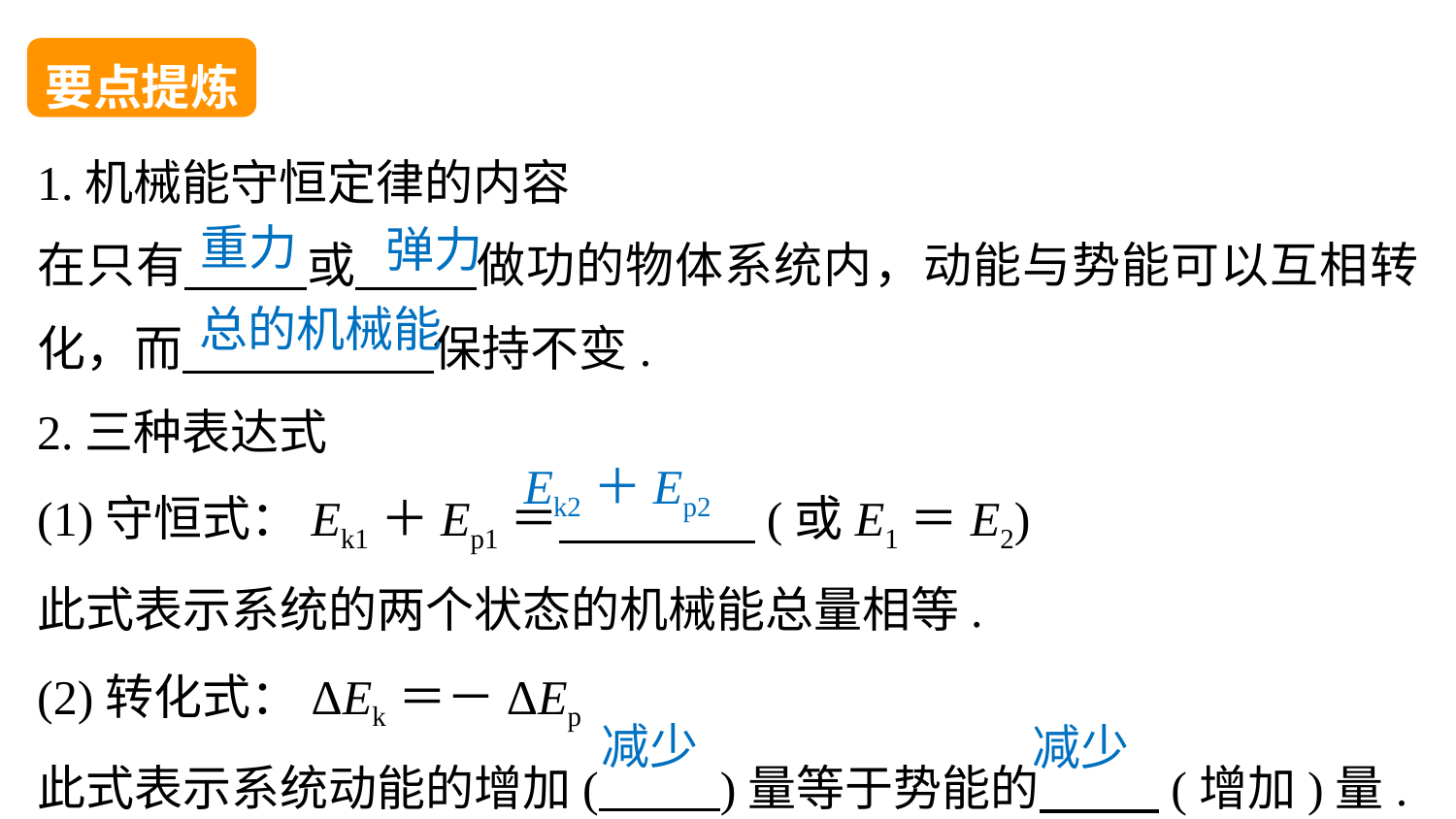

要点提炼
1.机械能守恒定律的内容
在只有          或          做功的物体系统内，动能与势能可以互相转化，而                       保持不变.
2.三种表达式
(1)守恒式：Ek1＋Ep1＝                  (或E1＝E2)
此式表示系统的两个状态的机械能总量相等.
(2)转化式：ΔEk＝－ΔEp
此式表示系统动能的增加(          )量等于势能的           (增加)量.
重力
弹力
总的机械能
Ek2＋Ep2
减少
减少